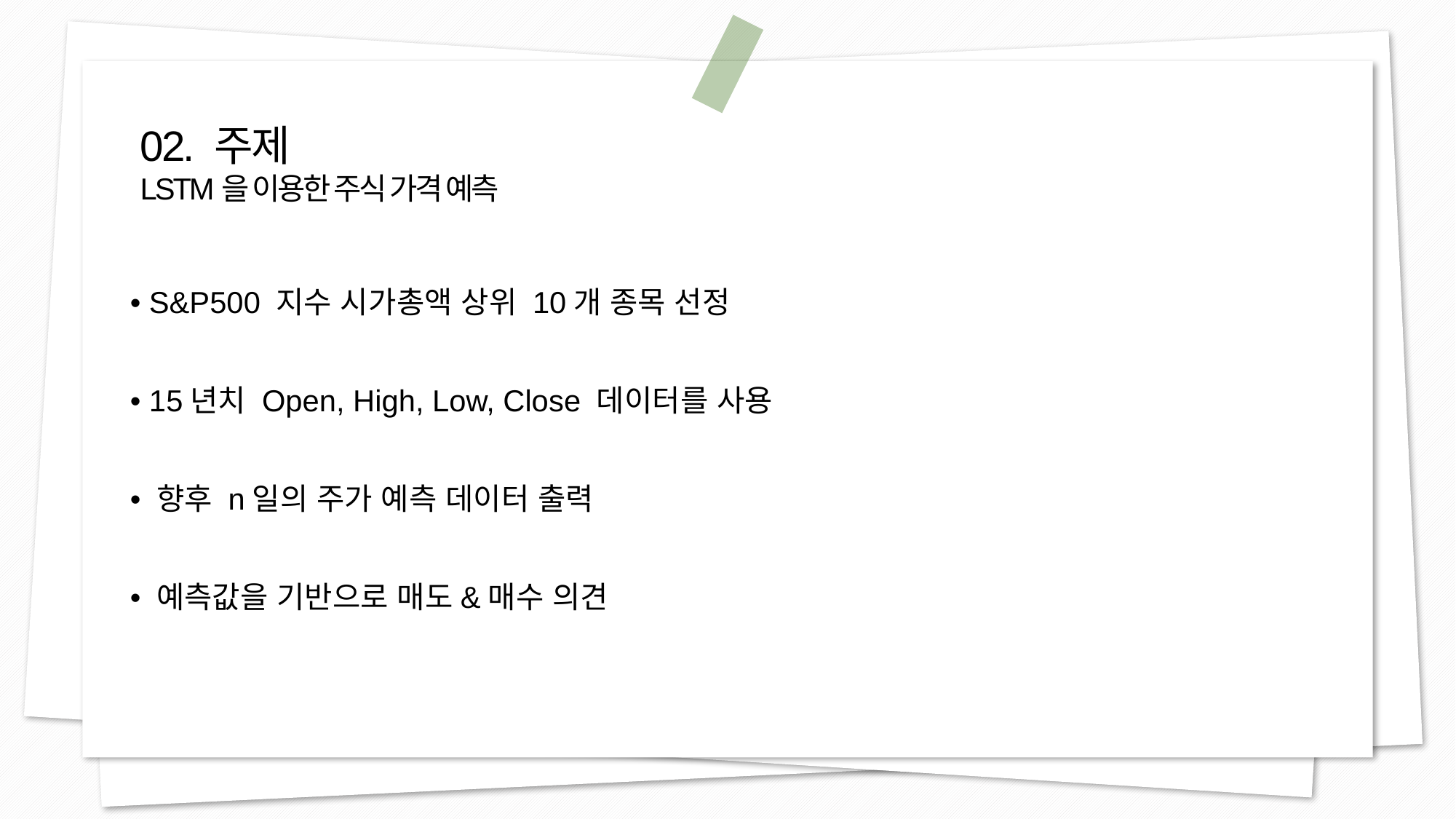

02. 주제
LSTM을 이용한 주식 가격 예측

• S&P500 지수 시가총액 상위 10개 종목 선정

• 15년치 Open, High, Low, Close 데이터를 사용

• 향후 n일의 주가 예측 데이터 출력

• 예측값을 기반으로 매도&매수 의견